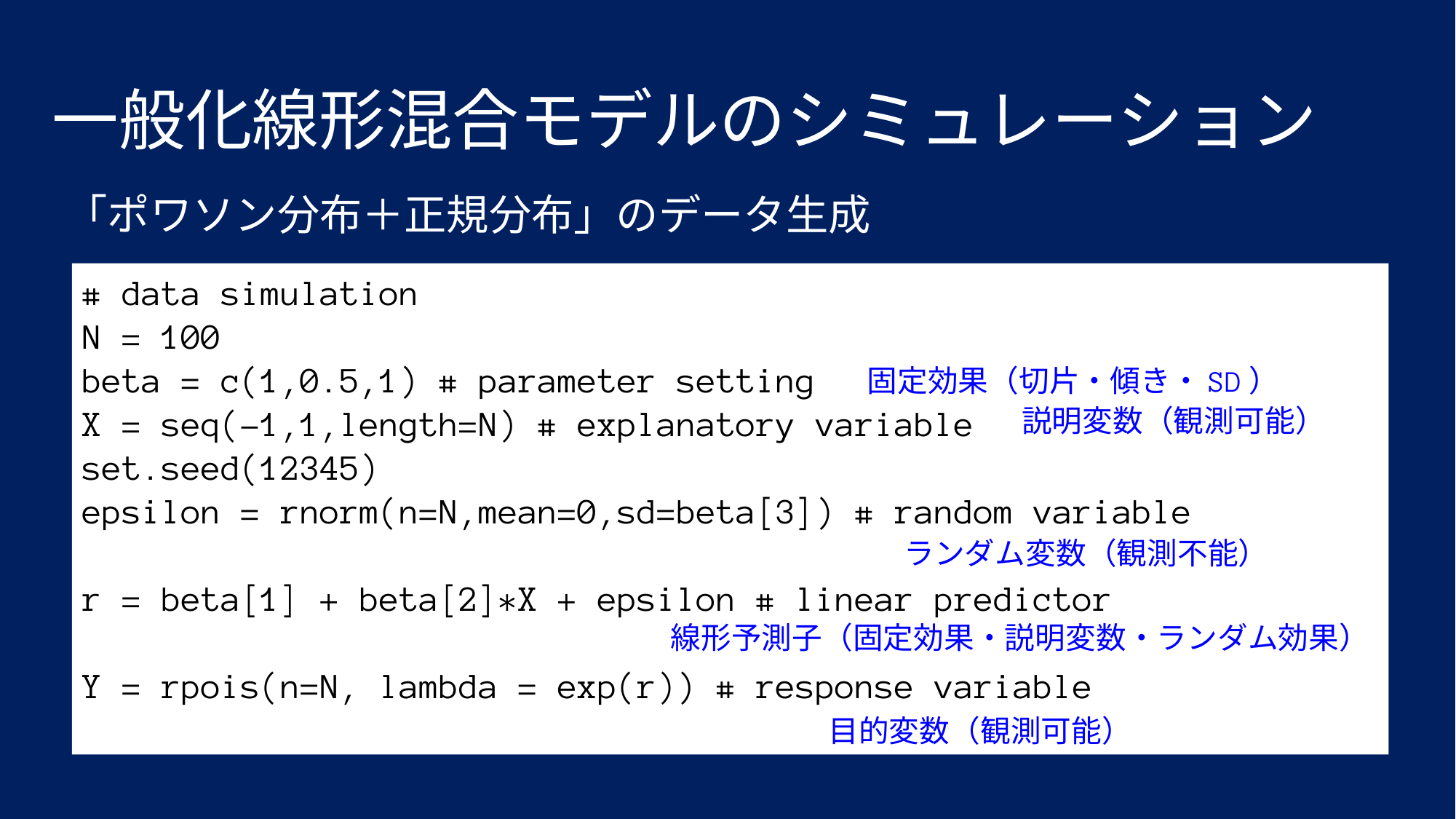

一般化線形混合モデルのシミュレーション
「ポワソン分布＋正規分布」のデータ生成
# data simulation
N = 100
beta = c(1,0.5,1) # parameter setting
X = seq(-1,1,length=N) # explanatory variable
set.seed(12345)
epsilon = rnorm(n=N,mean=0,sd=beta[3]) # random variable

r = beta[1] + beta[2]*X + epsilon # linear predictor

Y = rpois(n=N, lambda = exp(r)) # response variable

固定効果（切片・傾き・SD）
説明変数（観測可能）
ランダム変数（観測不能）
線形予測子（固定効果・説明変数・ランダム効果）
目的変数（観測可能）